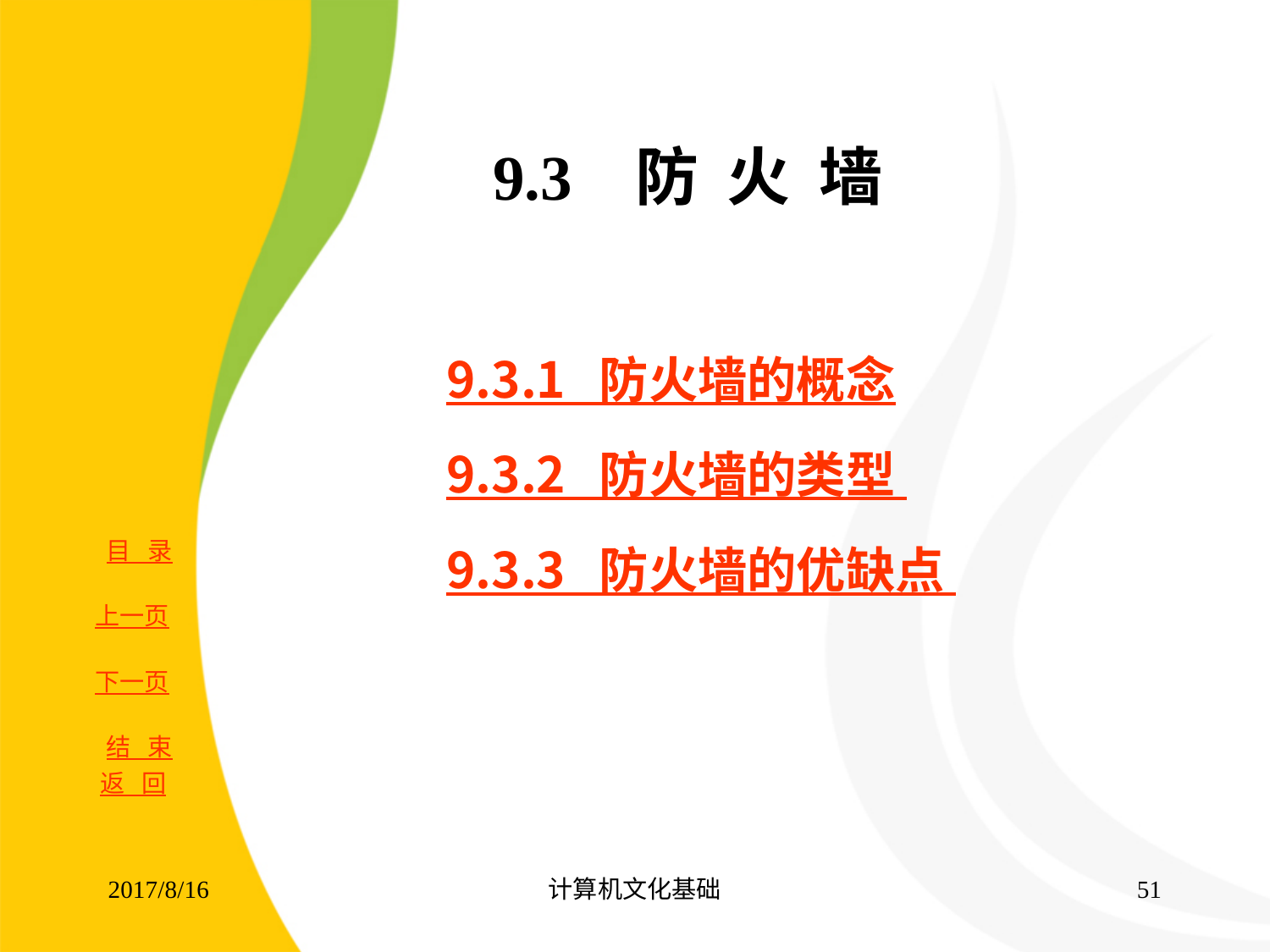

# 9.3   防  火  墙
9.3.1   防火墙的概念
9.3.2   防火墙的类型
9.3.3   防火墙的优缺点
返   回
2017/8/16
计算机文化基础
51